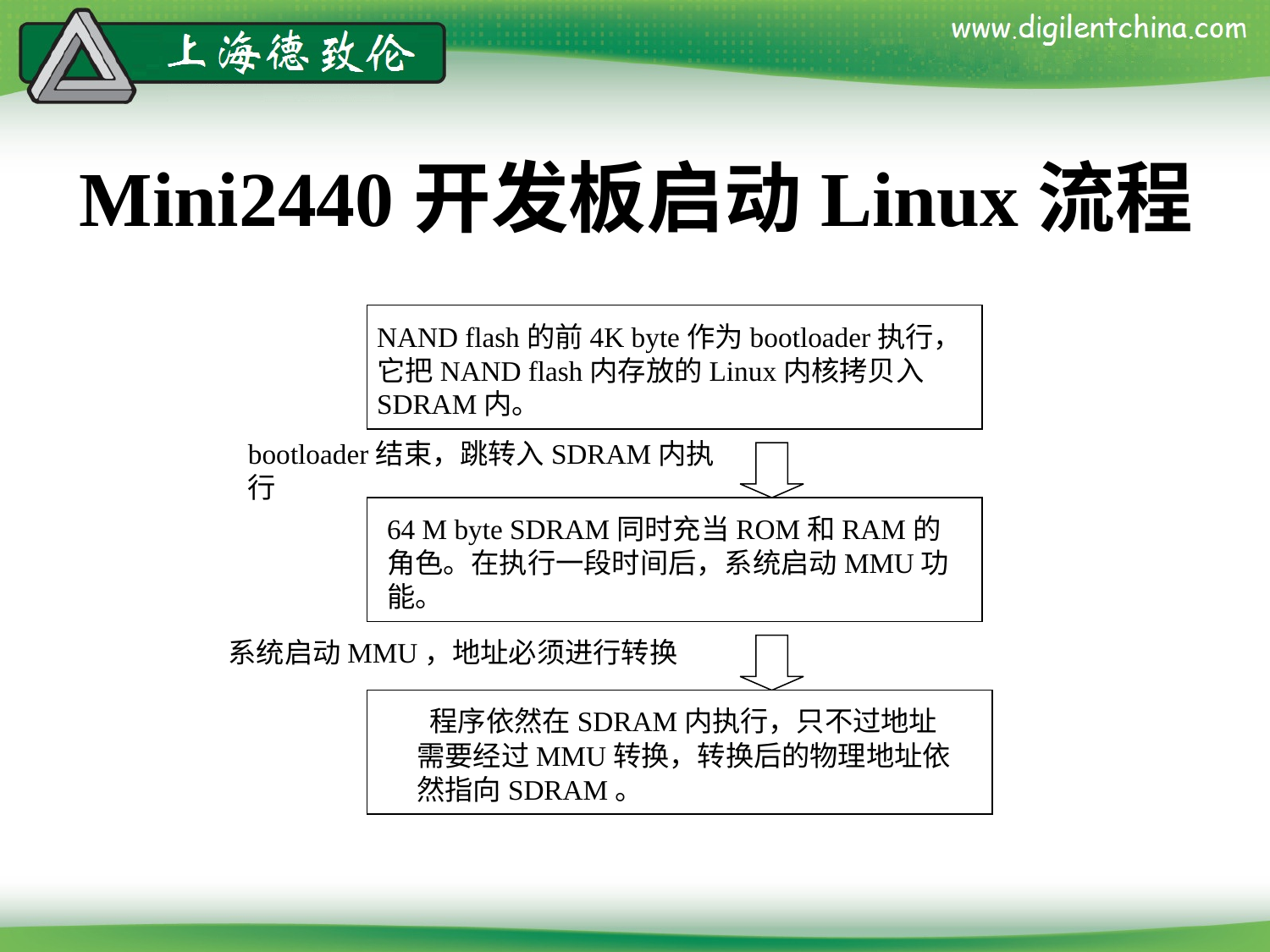

# Mini2440开发板启动Linux流程

NAND flash的前4K byte作为bootloader执行，它把NAND flash内存放的Linux内核拷贝入SDRAM内。
bootloader结束，跳转入SDRAM内执行

64 M byte SDRAM同时充当ROM和RAM的角色。在执行一段时间后，系统启动MMU功能。
系统启动MMU，地址必须进行转换

 程序依然在SDRAM内执行，只不过地址需要经过MMU转换，转换后的物理地址依然指向SDRAM。